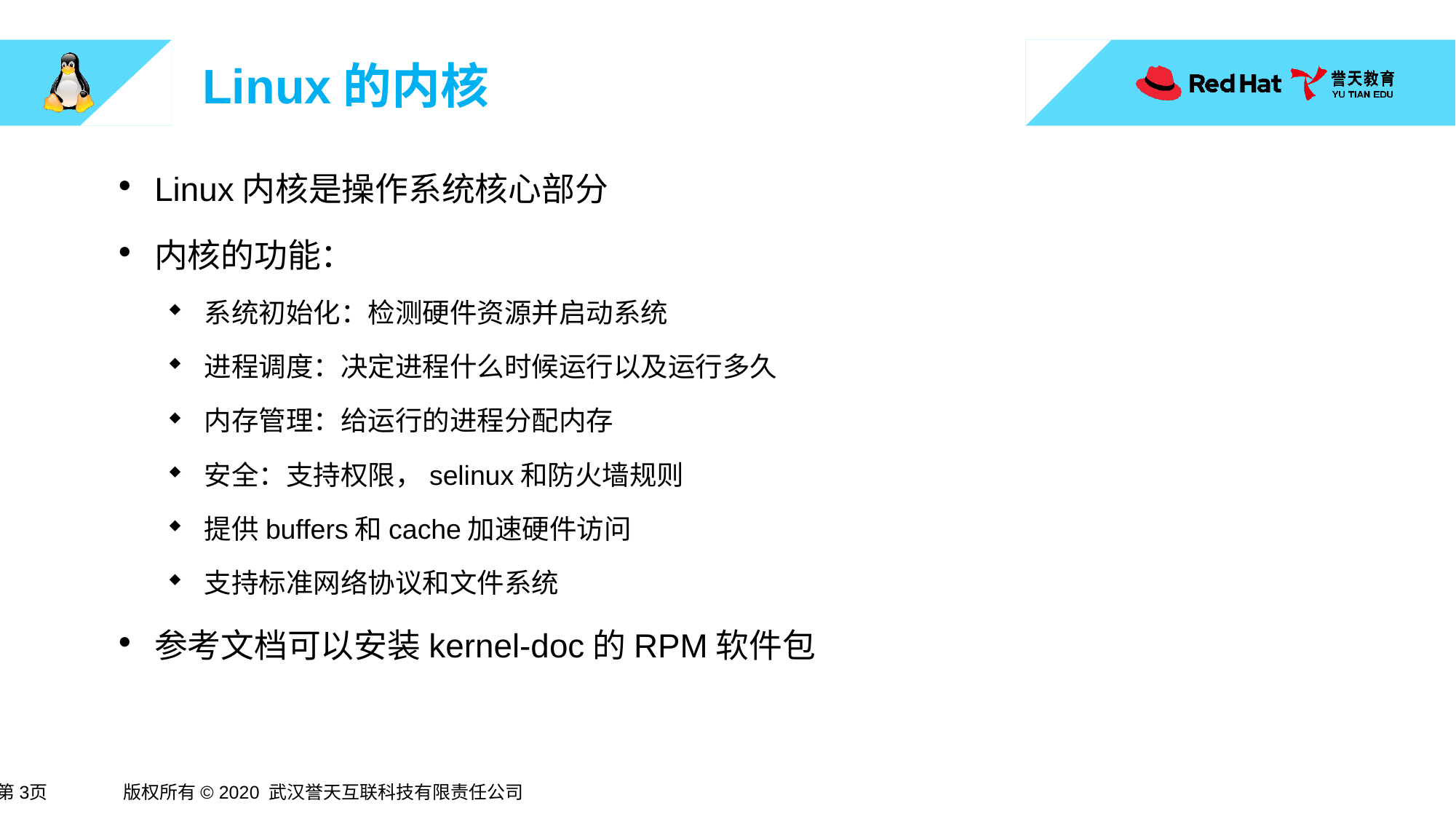

# Linux的内核
Linux内核是操作系统核心部分
内核的功能：
系统初始化：检测硬件资源并启动系统
进程调度：决定进程什么时候运行以及运行多久
内存管理：给运行的进程分配内存
安全：支持权限，selinux和防火墙规则
提供buffers和cache加速硬件访问
支持标准网络协议和文件系统
参考文档可以安装kernel-doc的RPM软件包